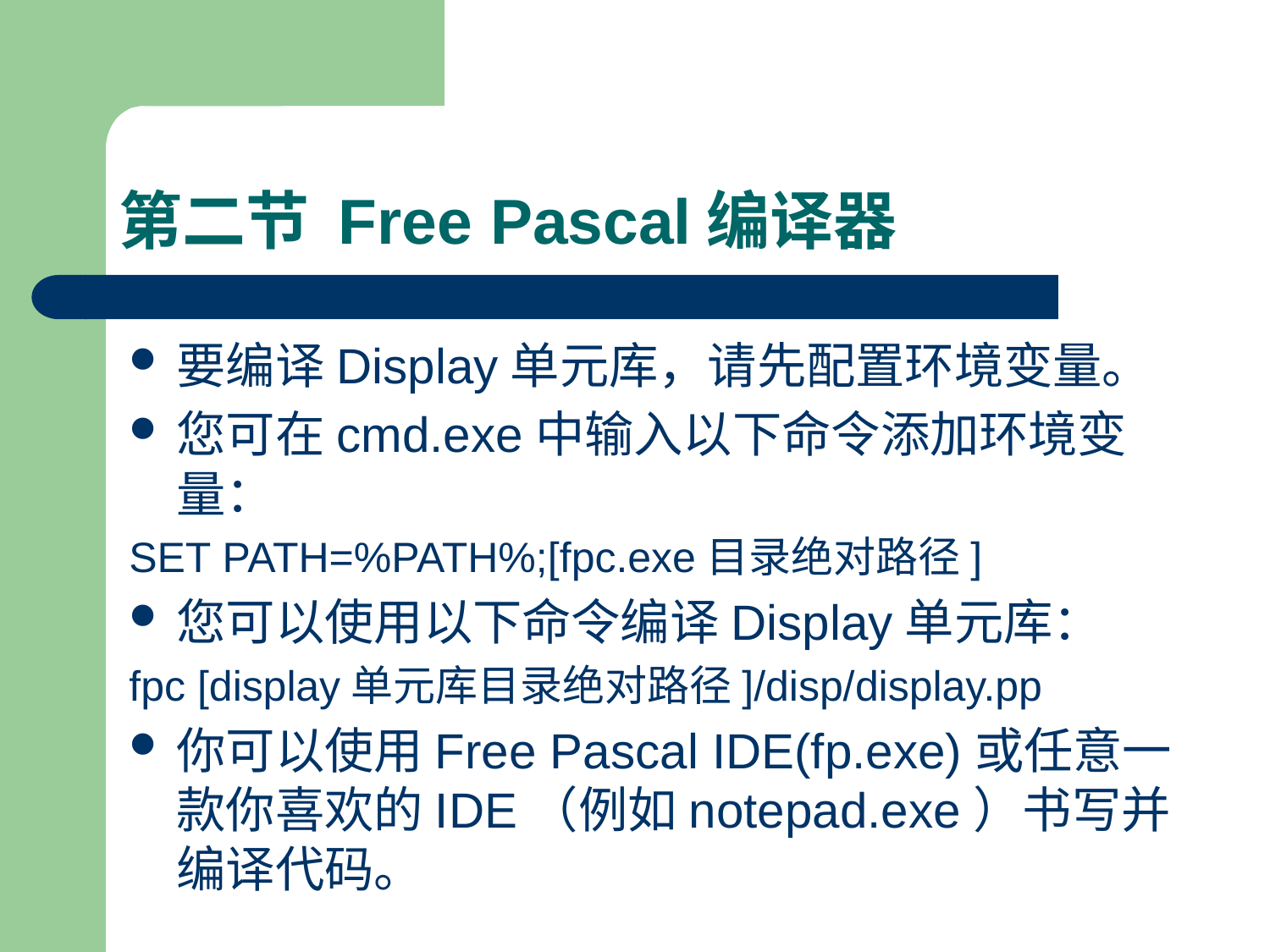

# 第二节 Free Pascal编译器
要编译Display单元库，请先配置环境变量。
您可在cmd.exe中输入以下命令添加环境变量：
SET PATH=%PATH%;[fpc.exe目录绝对路径]
您可以使用以下命令编译Display单元库：
fpc [display单元库目录绝对路径]/disp/display.pp
你可以使用Free Pascal IDE(fp.exe)或任意一款你喜欢的IDE（例如notepad.exe）书写并编译代码。